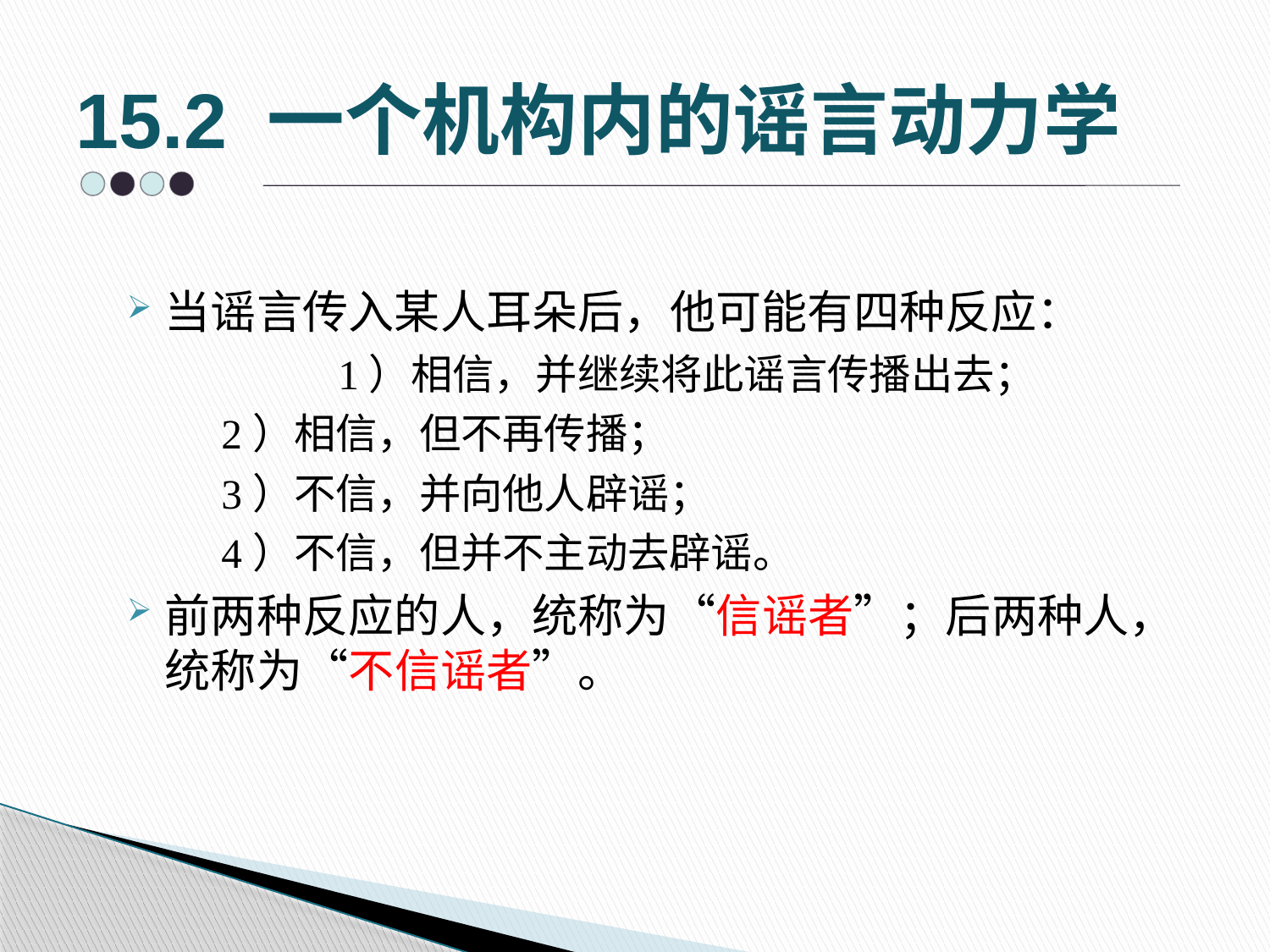

# 15.2 一个机构内的谣言动力学

当谣言传入某人耳朵后，他可能有四种反应：
	  1）相信，并继续将此谣言传播出去；
   2）相信，但不再传播；
   3）不信，并向他人辟谣；
   4）不信，但并不主动去辟谣。
前两种反应的人，统称为“信谣者”；后两种人，统称为“不信谣者”。